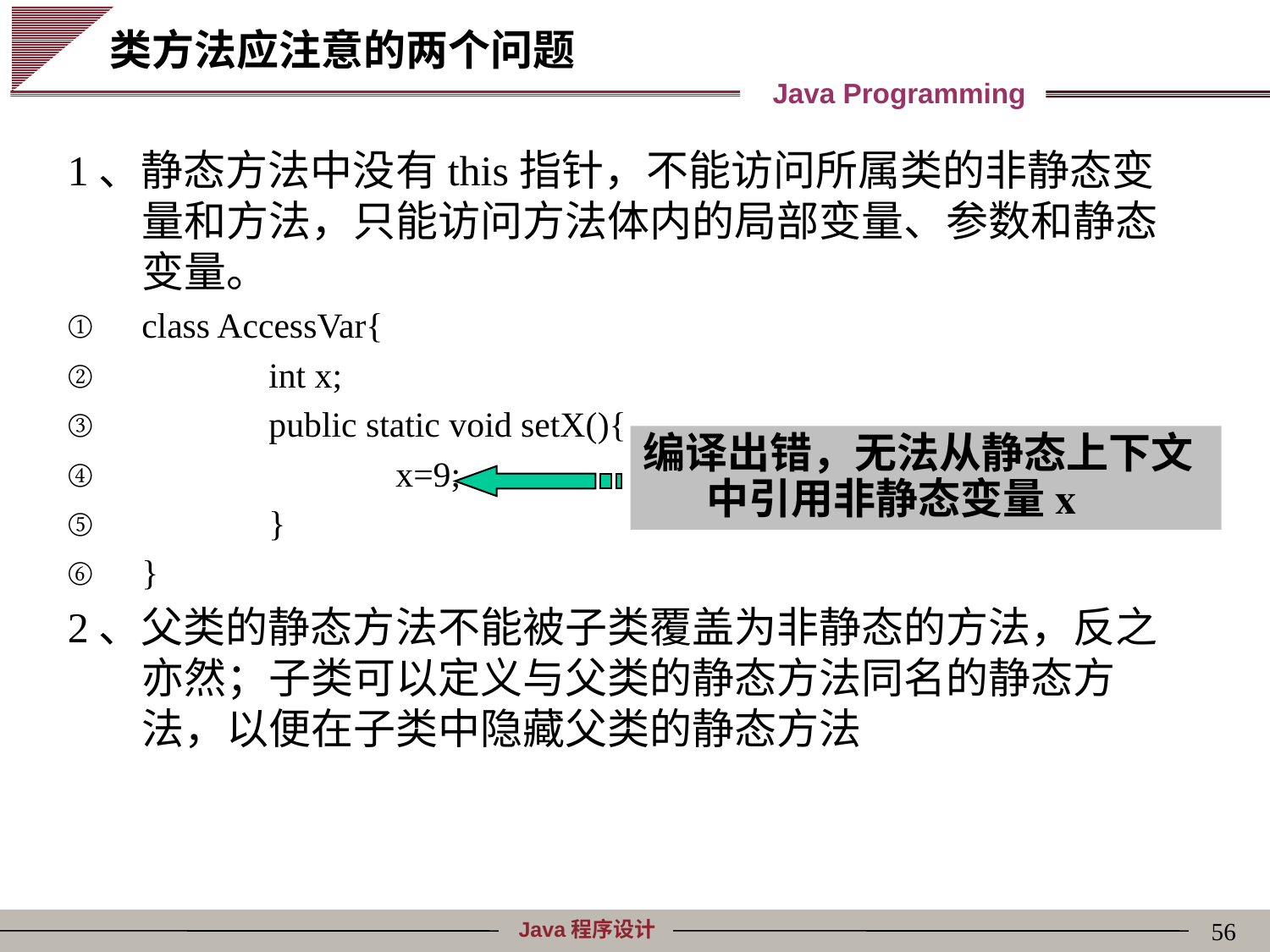

# 类方法应注意的两个问题
1、静态方法中没有this指针，不能访问所属类的非静态变量和方法，只能访问方法体内的局部变量、参数和静态变量。
class AccessVar{
	int x;
	public static void setX(){
		x=9;
	}
}
2、父类的静态方法不能被子类覆盖为非静态的方法，反之亦然；子类可以定义与父类的静态方法同名的静态方法，以便在子类中隐藏父类的静态方法
编译出错，无法从静态上下文中引用非静态变量x